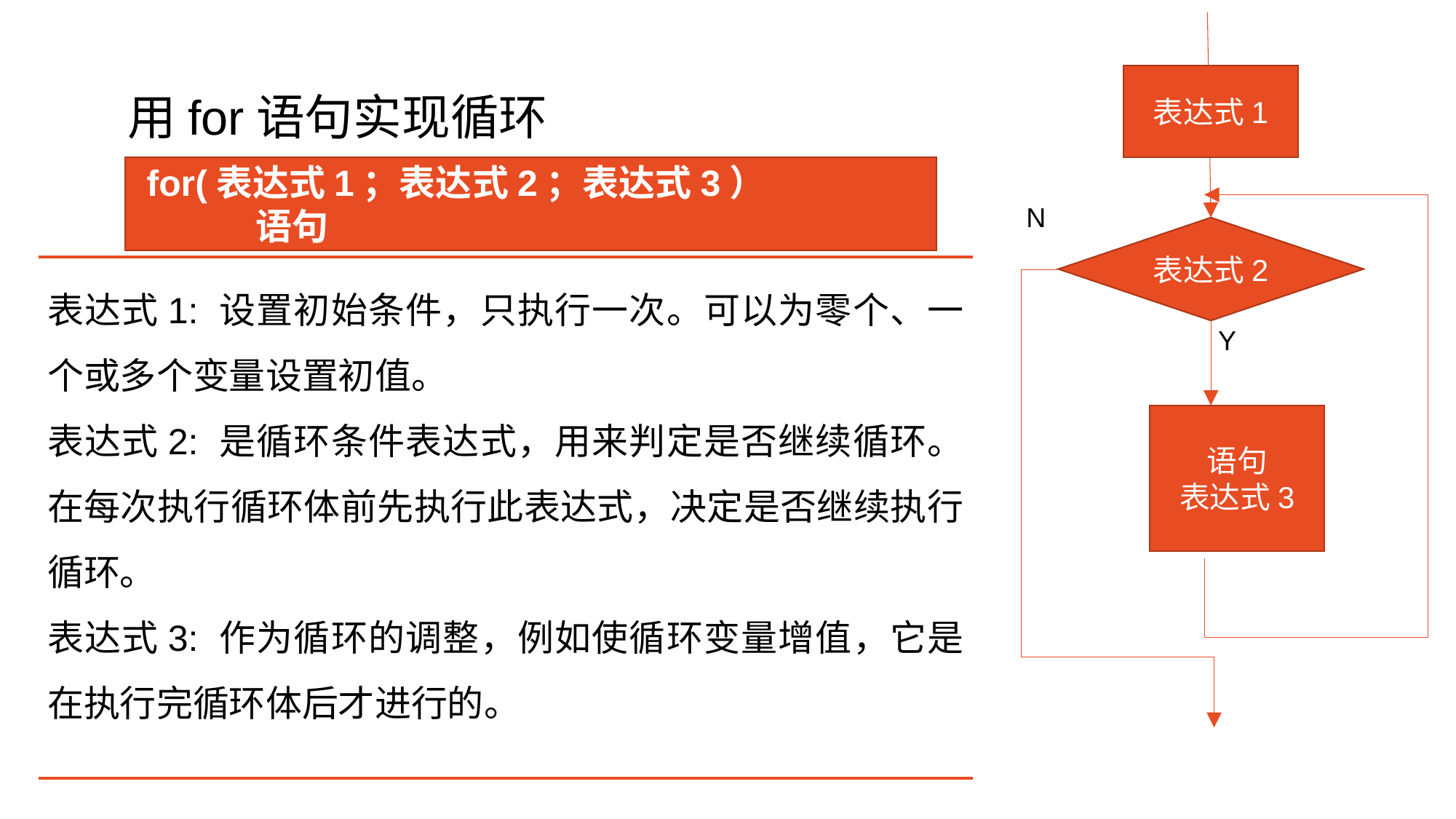

表达式1
N

表达式2

Y
语句
表达式3
# 用for语句实现循环
for(表达式1；表达式2；表达式3）
	语句
表达式1: 设置初始条件，只执行一次。可以为零个、一个或多个变量设置初值。
表达式2: 是循环条件表达式，用来判定是否继续循环。在每次执行循环体前先执行此表达式，决定是否继续执行循环。
表达式3: 作为循环的调整，例如使循环变量增值，它是在执行完循环体后才进行的。